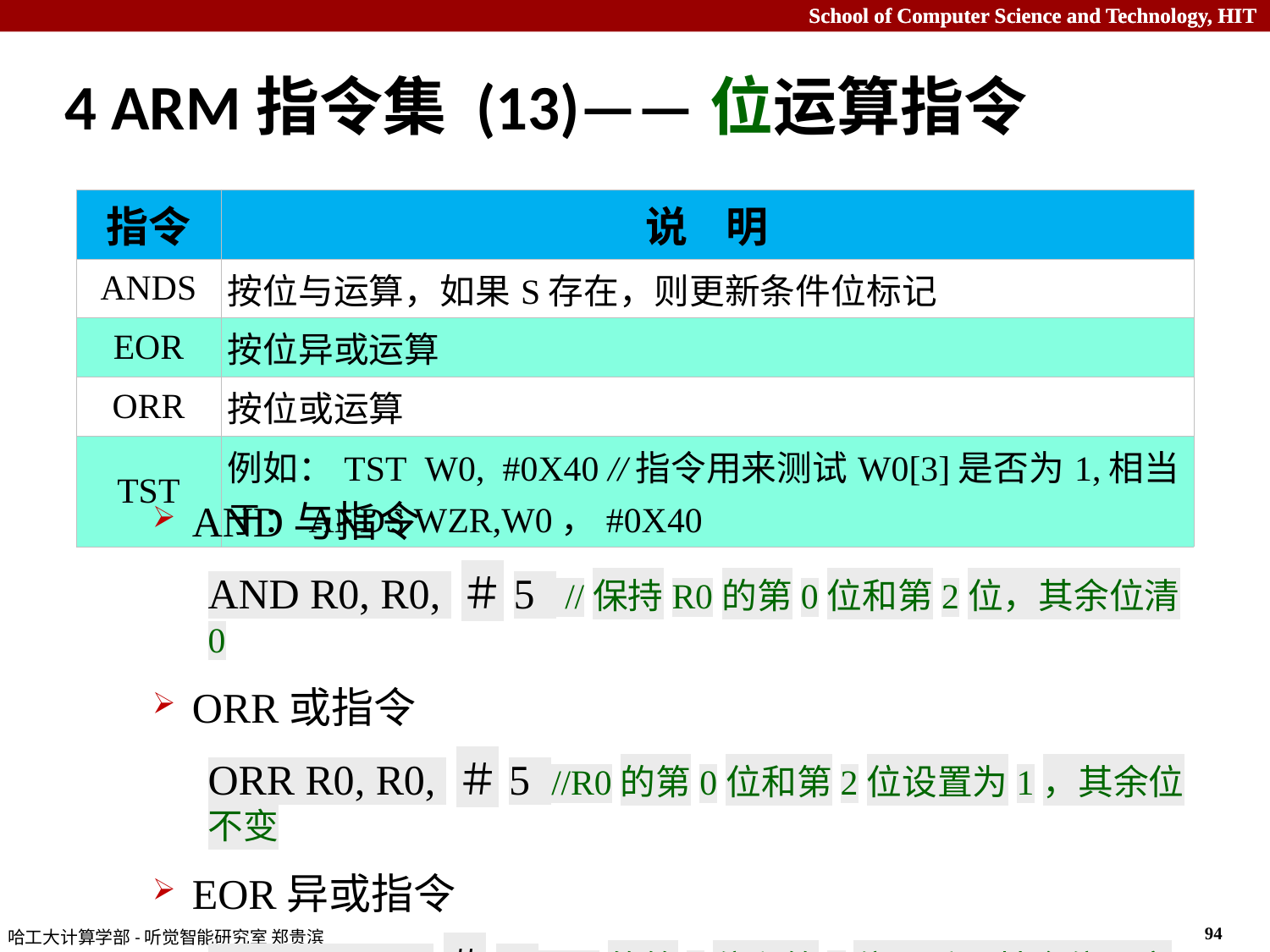

# 4 ARM指令集 (13)——位运算指令

| 指令 | 说 明 |
| --- | --- |
| ANDS | 按位与运算，如果S存在，则更新条件位标记 |
| EOR | 按位异或运算 |
| ORR | 按位或运算 |
| TST | 例如：TST  W0,  #0X40 //指令用来测试W0[3]是否为1,相当于：ANDS WZR,W0，#0X40 |
AND与指令
AND R0, R0, ＃5   //保持R0的第0位和第2位，其余位清0
ORR或指令
ORR R0, R0, ＃5  //R0的第0位和第2位设置为1，其余位不变
EOR异或指令
EOR R0, R0,＃5  //R0的第0位和第2位取反，其余位不变